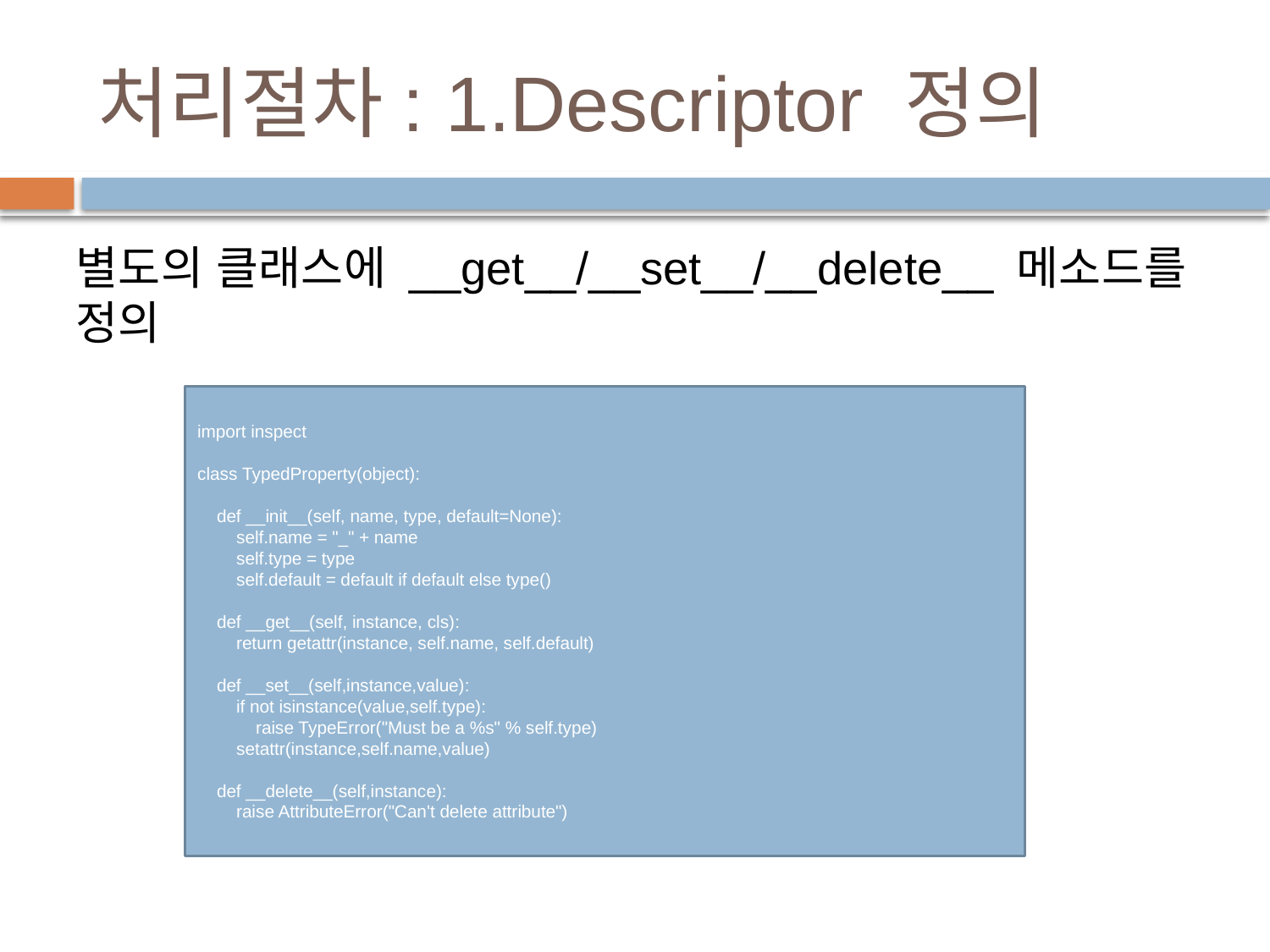

# 처리절차: 1.Descriptor 정의
별도의 클래스에 __get__/__set__/__delete__ 메소드를 정의
import inspect

class TypedProperty(object):

    def __init__(self, name, type, default=None):
        self.name = "_" + name
        self.type = type
        self.default = default if default else type()

    def __get__(self, instance, cls):
        return getattr(instance, self.name, self.default)

    def __set__(self,instance,value):
        if not isinstance(value,self.type):
            raise TypeError("Must be a %s" % self.type)
        setattr(instance,self.name,value)

    def __delete__(self,instance):
        raise AttributeError("Can't delete attribute")